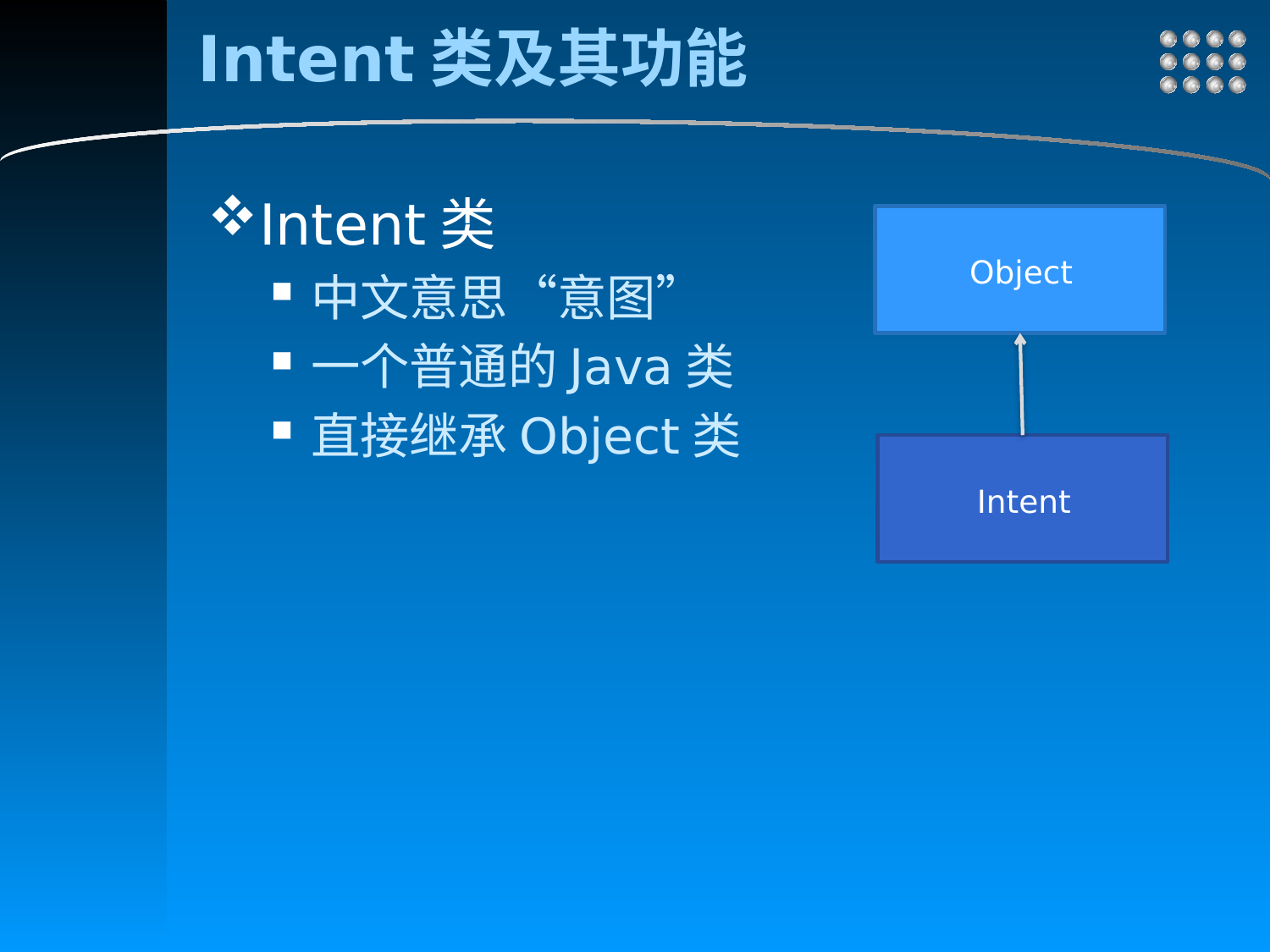

# Intent类及其功能
Intent类
中文意思“意图”
一个普通的Java类
直接继承Object类

Object

Intent